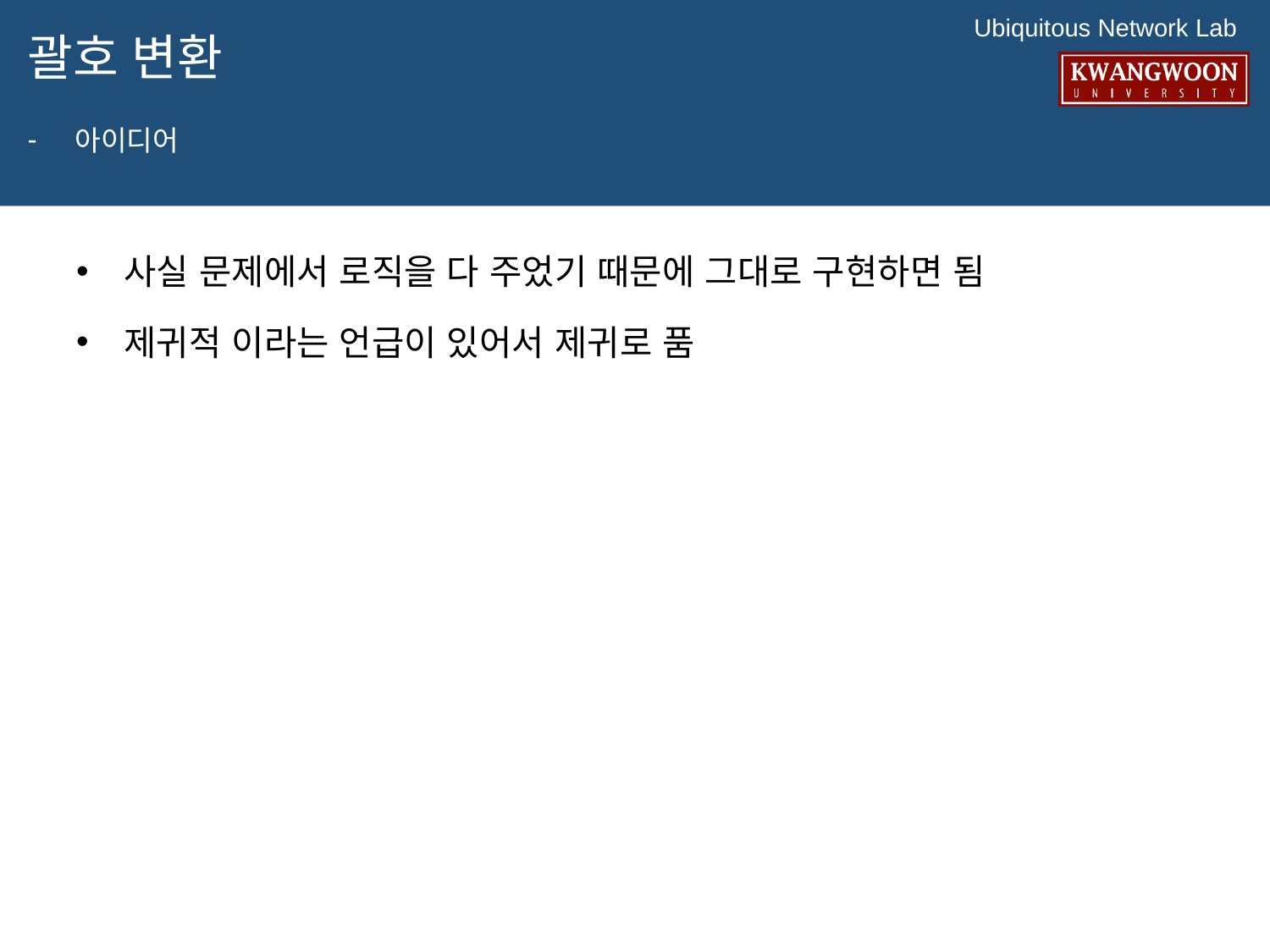

# 괄호 변환
아이디어
사실 문제에서 로직을 다 주었기 때문에 그대로 구현하면 됨
제귀적 이라는 언급이 있어서 제귀로 품